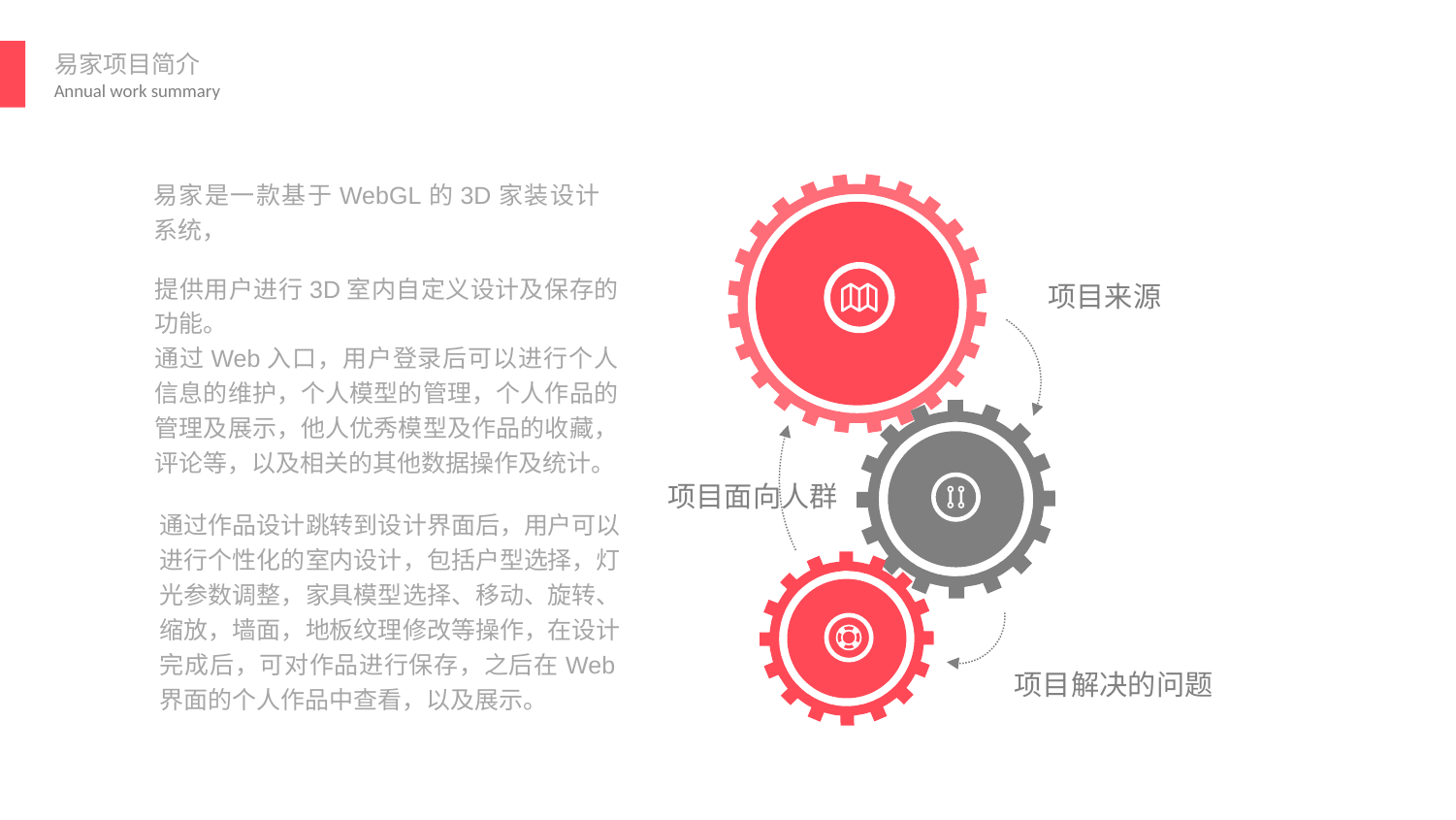

易家项目简介
易家是一款基于WebGL的3D家装设计系统，

提供用户进行3D室内自定义设计及保存的功能。
通过Web入口，用户登录后可以进行个人信息的维护，个人模型的管理，个人作品的管理及展示，他人优秀模型及作品的收藏，评论等，以及相关的其他数据操作及统计。

项目来源
项目面向人群

通过作品设计跳转到设计界面后，用户可以进行个性化的室内设计，包括户型选择，灯光参数调整，家具模型选择、移动、旋转、缩放，墙面，地板纹理修改等操作，在设计完成后，可对作品进行保存，之后在Web界面的个人作品中查看，以及展示。

项目解决的问题